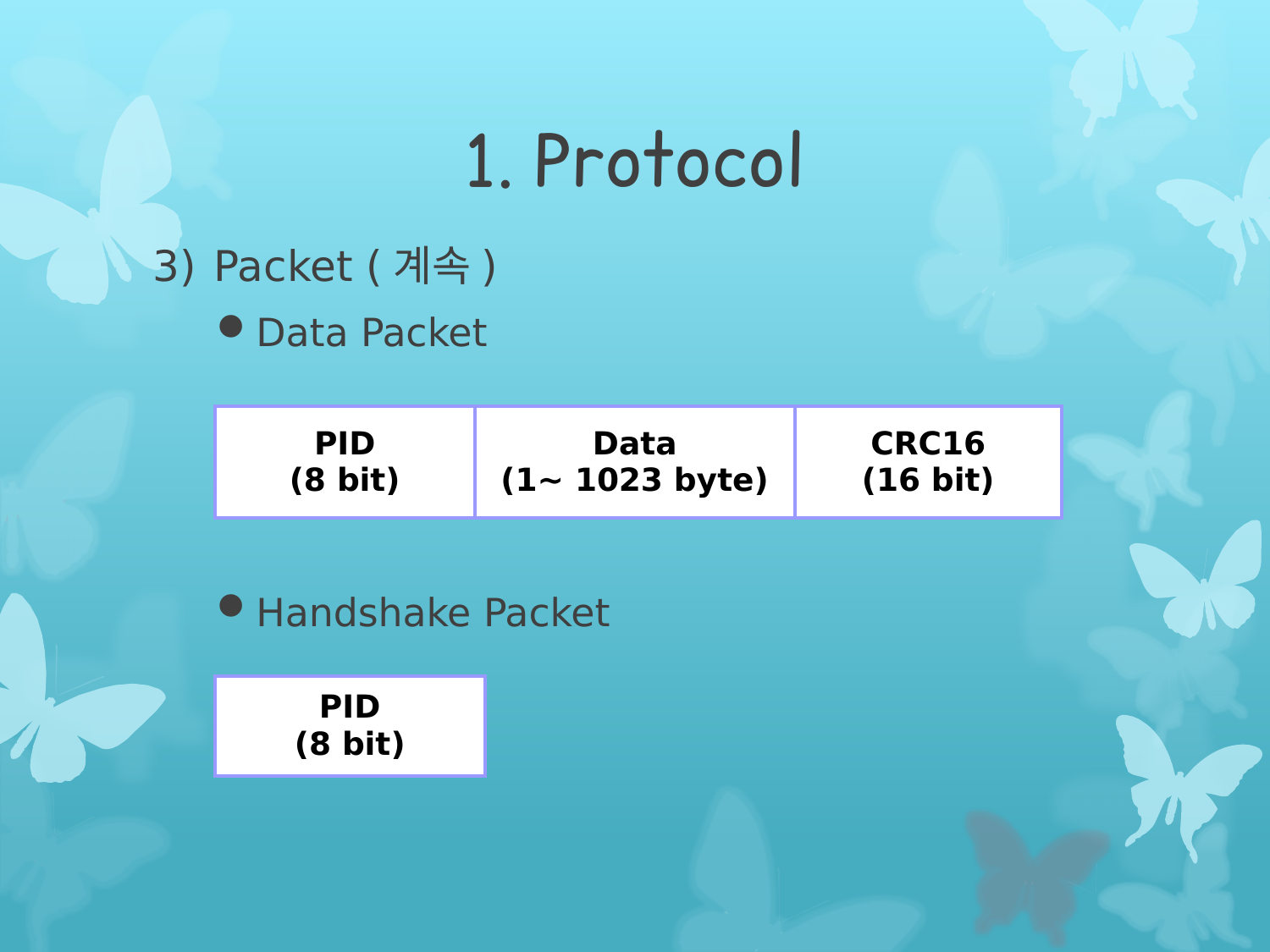

# 1. Protocol
 Packet (계속)
Data Packet

Handshake Packet

| PID (8 bit) | Data (1~ 1023 byte) | CRC16 (16 bit) |
| --- | --- | --- |
| PID (8 bit) |
| --- |